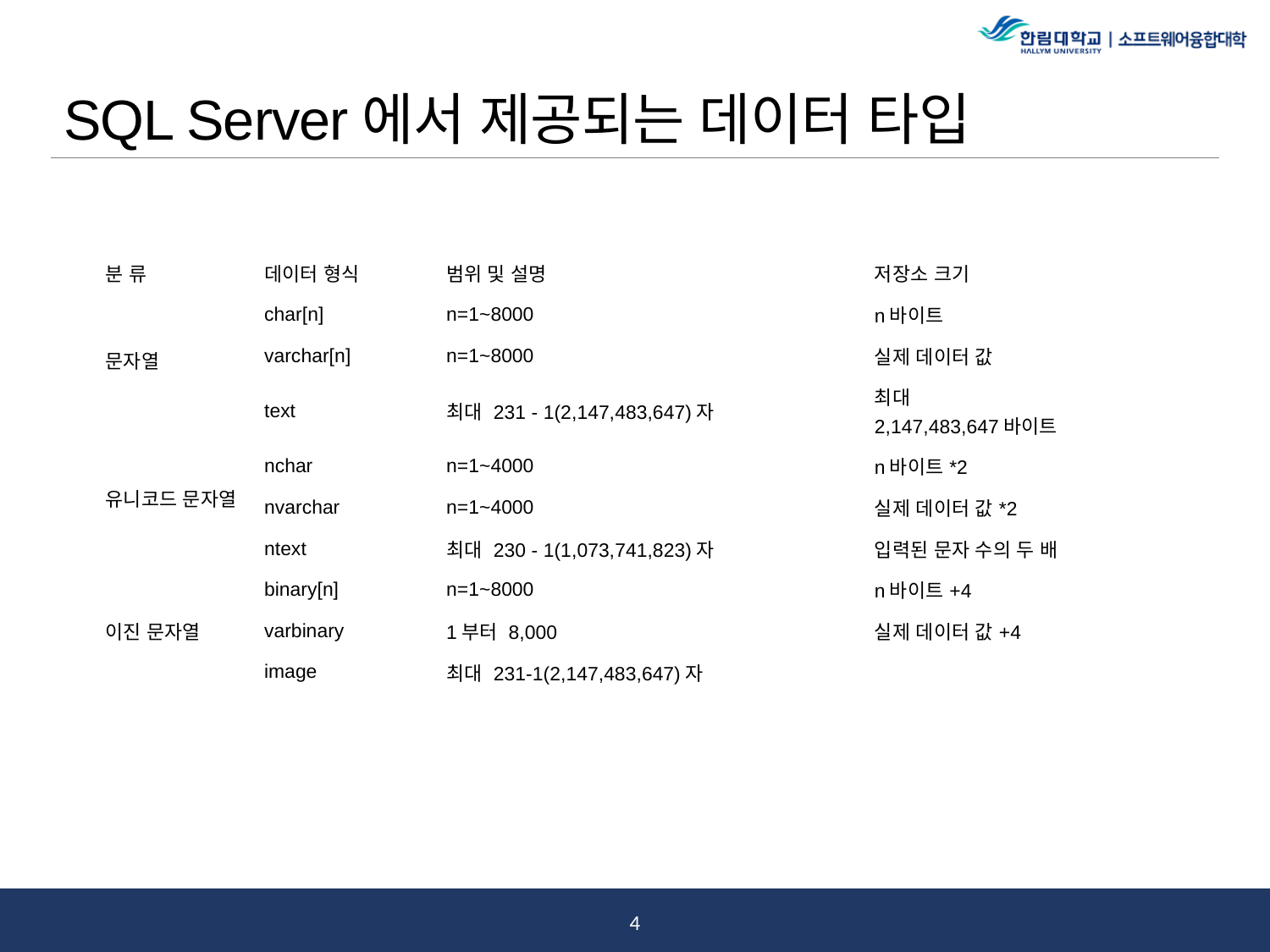

# SQL Server에서 제공되는 데이터 타입
| 분 류 | 데이터 형식 | 범위 및 설명 | 저장소 크기 |
| --- | --- | --- | --- |
| 문자열 | char[n] | n=1~8000 | n바이트 |
|  | varchar[n] | n=1~8000 | 실제 데이터 값 |
|  | text | 최대 231 - 1(2,147,483,647)자 | 최대 2,147,483,647바이트 |
| 유니코드 문자열 | nchar | n=1~4000 | n바이트\*2 |
|  | nvarchar | n=1~4000 | 실제 데이터 값\*2 |
|  | ntext | 최대 230 - 1(1,073,741,823)자 | 입력된 문자 수의 두 배 |
| 이진 문자열 | binary[n] | n=1~8000 | n바이트+4 |
|  | varbinary | 1부터 8,000 | 실제 데이터 값+4 |
|  | image | 최대 231-1(2,147,483,647)자 |  |
4